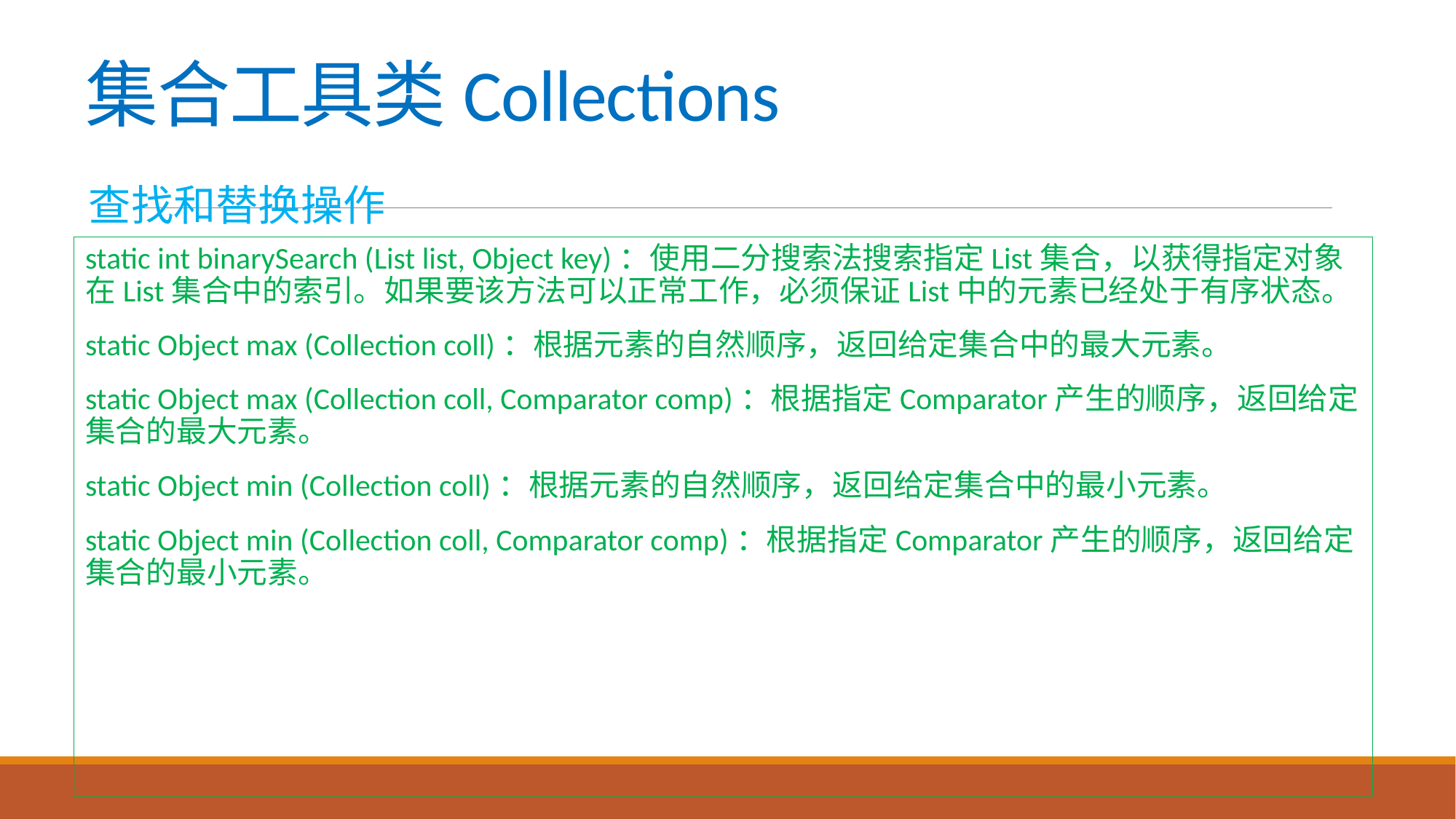

# 集合工具类Collections
查找和替换操作
static int binarySearch (List list, Object key)：使用二分搜索法搜索指定List集合，以获得指定对象在List集合中的索引。如果要该方法可以正常工作，必须保证List中的元素已经处于有序状态。
static Object max (Collection coll)：根据元素的自然顺序，返回给定集合中的最大元素。
static Object max (Collection coll, Comparator comp)：根据指定Comparator产生的顺序，返回给定集合的最大元素。
static Object min (Collection coll)：根据元素的自然顺序，返回给定集合中的最小元素。
static Object min (Collection coll, Comparator comp)：根据指定Comparator产生的顺序，返回给定集合的最小元素。